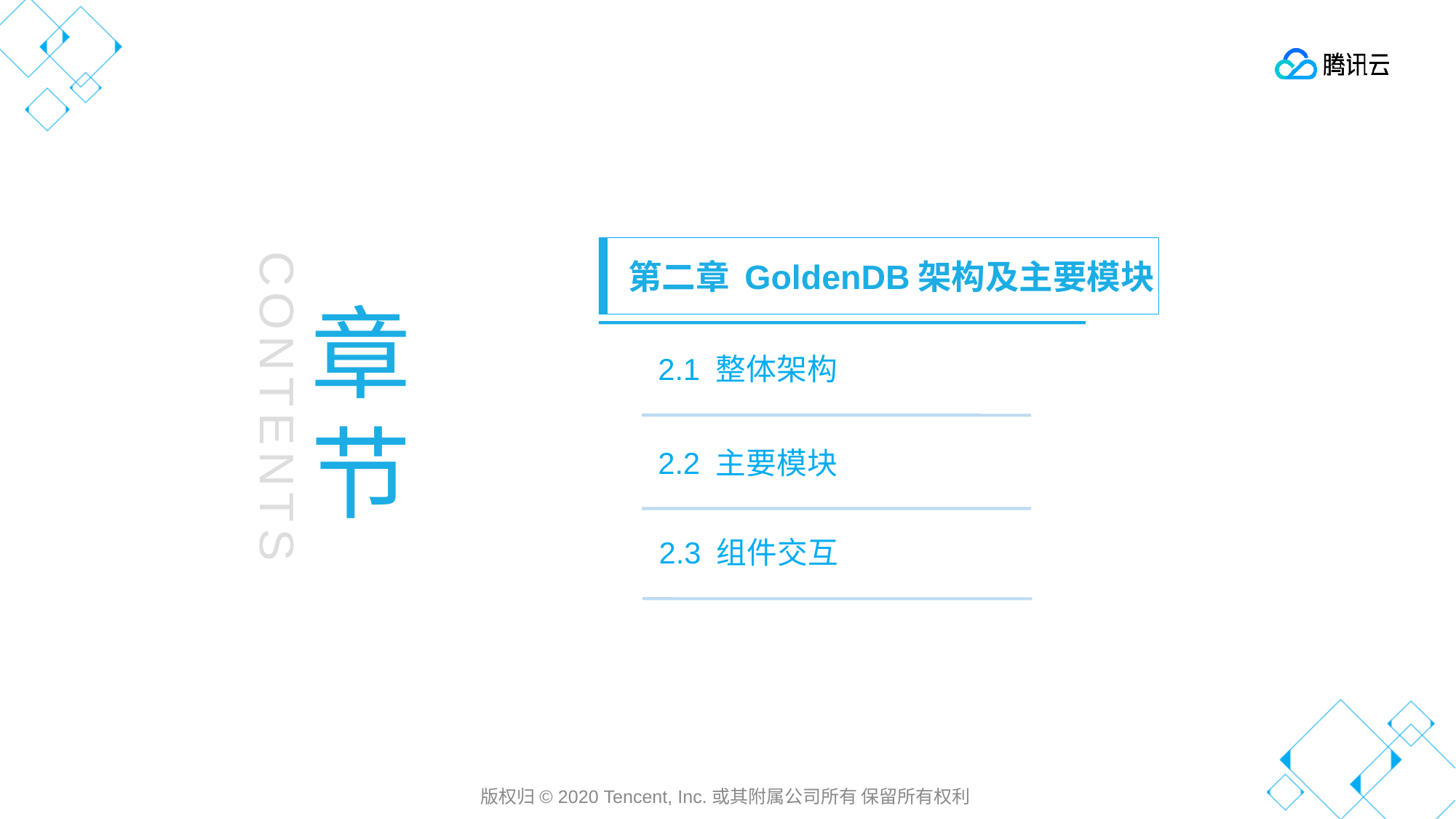

第二章 GoldenDB架构及主要模块
章节

第一章 云计算发展历史
2.1 整体架构
CONTENTS

2.2 主要模块

2.3 组件交互

版权归© 2020 Tencent, Inc.或其附属公司所有 保留所有权利